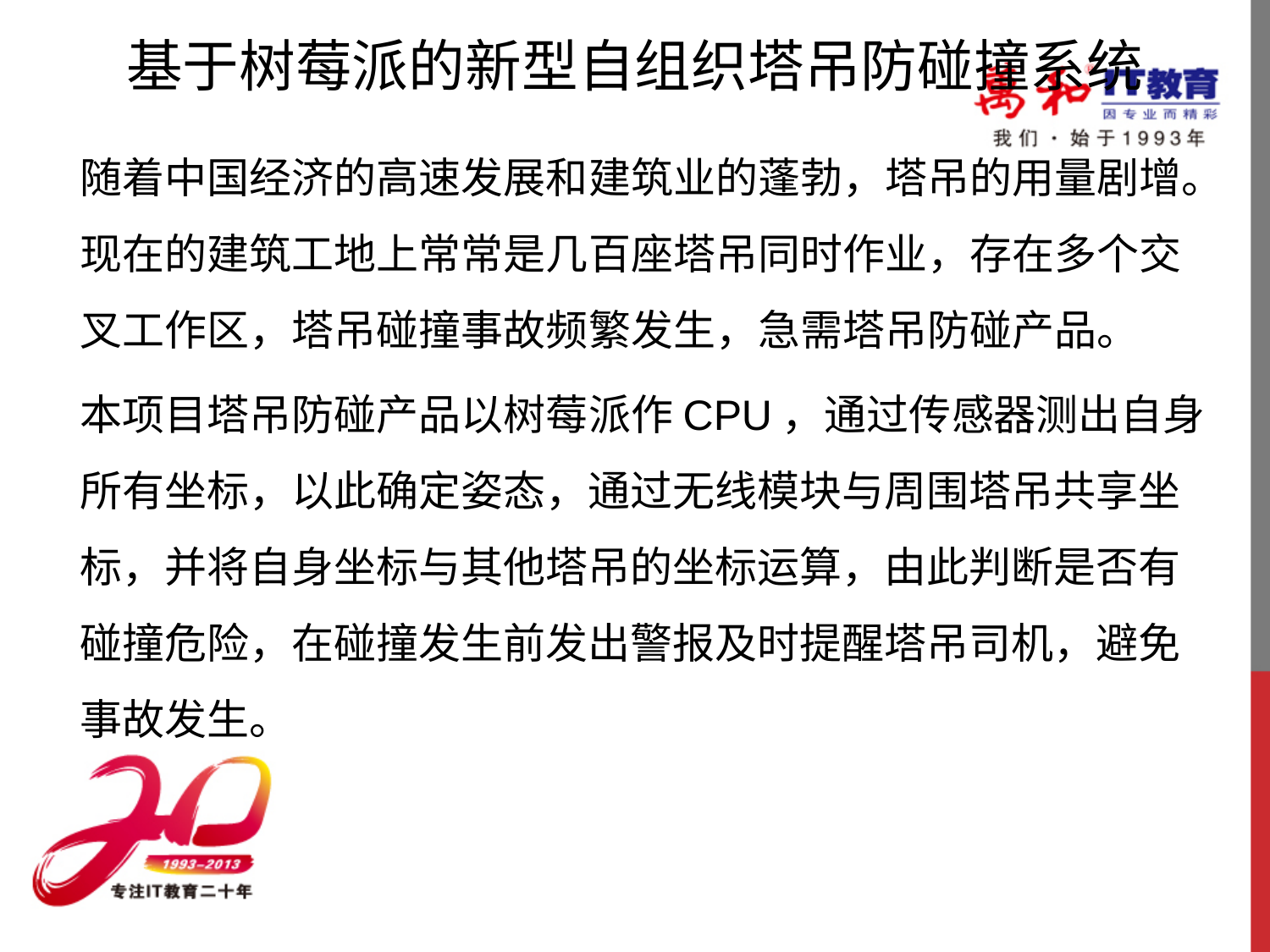

# 基于树莓派的新型自组织塔吊防碰撞系统
	随着中国经济的高速发展和建筑业的蓬勃，塔吊的用量剧增。现在的建筑工地上常常是几百座塔吊同时作业，存在多个交叉工作区，塔吊碰撞事故频繁发生，急需塔吊防碰产品。
	本项目塔吊防碰产品以树莓派作CPU，通过传感器测出自身所有坐标，以此确定姿态，通过无线模块与周围塔吊共享坐标，并将自身坐标与其他塔吊的坐标运算，由此判断是否有碰撞危险，在碰撞发生前发出警报及时提醒塔吊司机，避免事故发生。